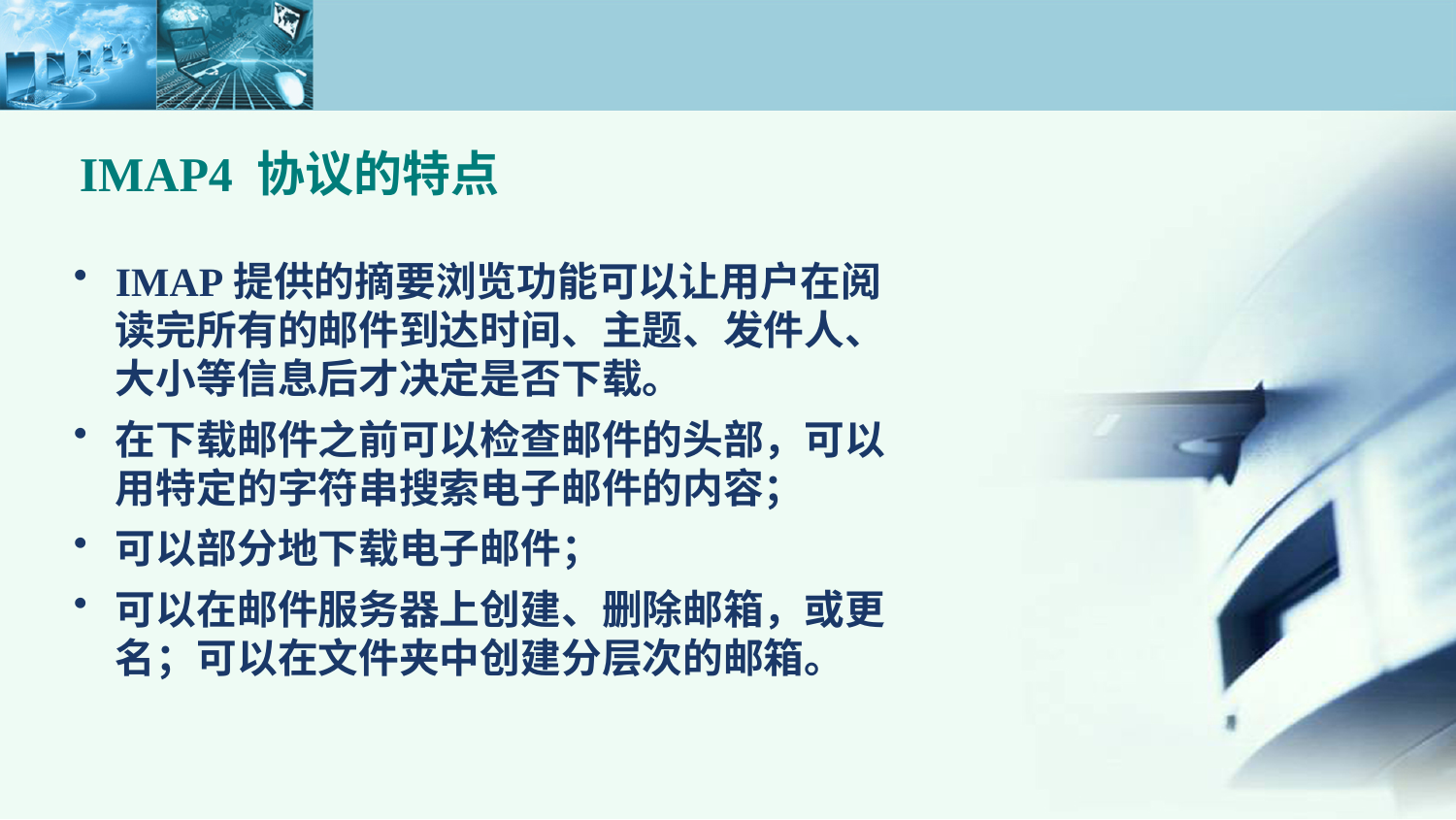

IMAP4 协议的特点
IMAP提供的摘要浏览功能可以让用户在阅读完所有的邮件到达时间、主题、发件人、大小等信息后才决定是否下载。
在下载邮件之前可以检查邮件的头部，可以用特定的字符串搜索电子邮件的内容；
可以部分地下载电子邮件；
可以在邮件服务器上创建、删除邮箱，或更名；可以在文件夹中创建分层次的邮箱。